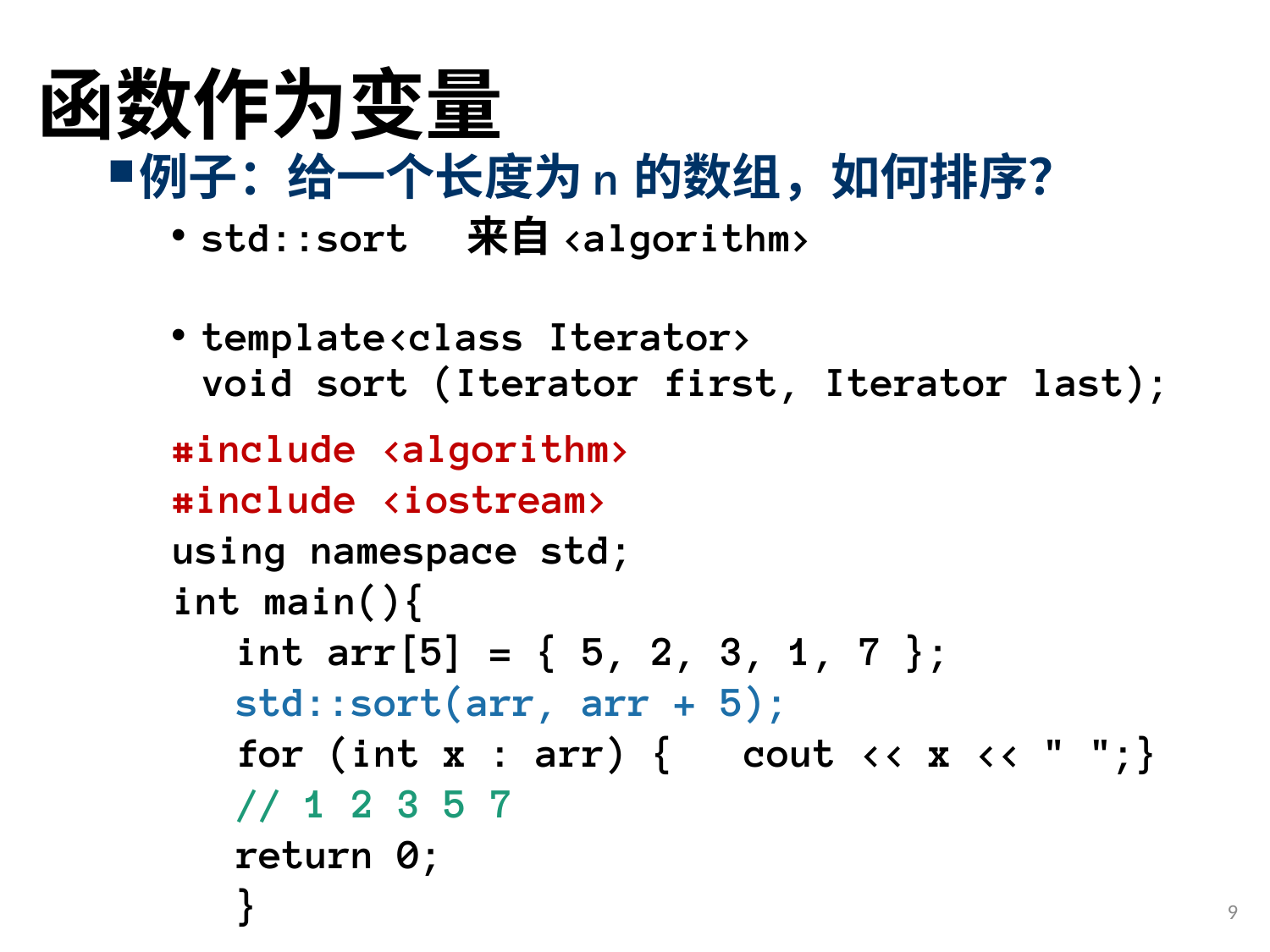

# 函数作为变量
例子：给一个长度为n的数组，如何排序？
std::sort  来自<algorithm>

template<class Iterator>
void sort (Iterator first, Iterator last);

#include <algorithm>
#include <iostream>
using namespace std;
int main(){
int arr[5] = { 5, 2, 3, 1, 7 };
std::sort(arr, arr + 5);
for (int x : arr) {	cout << x << " ";}
// 1 2 3 5 7
return 0;
}
9